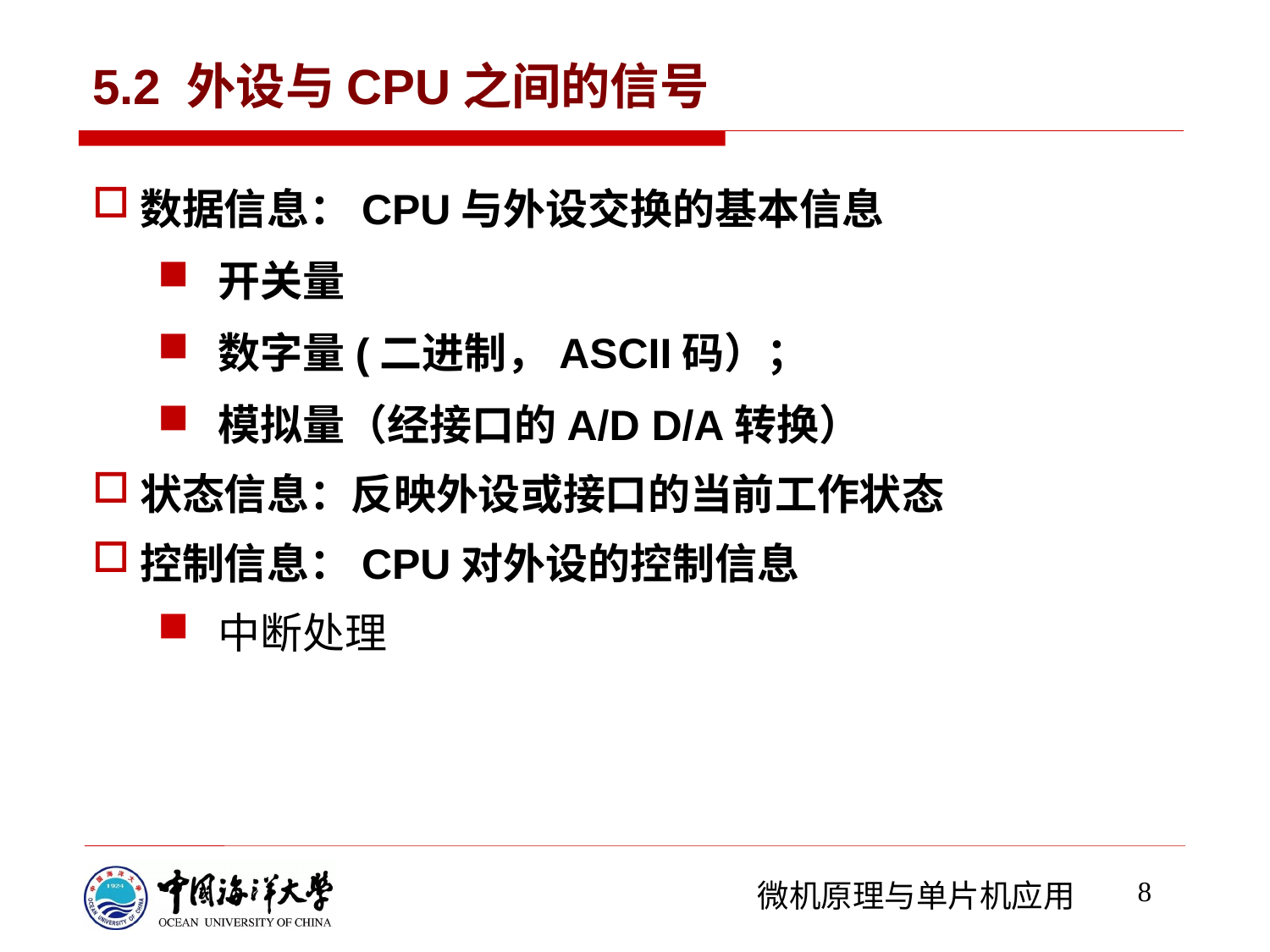

# 5.2 外设与CPU之间的信号
数据信息：CPU与外设交换的基本信息
开关量
数字量(二进制，ASCII码）；
模拟量（经接口的A/D D/A转换）
状态信息：反映外设或接口的当前工作状态
控制信息：CPU对外设的控制信息
中断处理

8